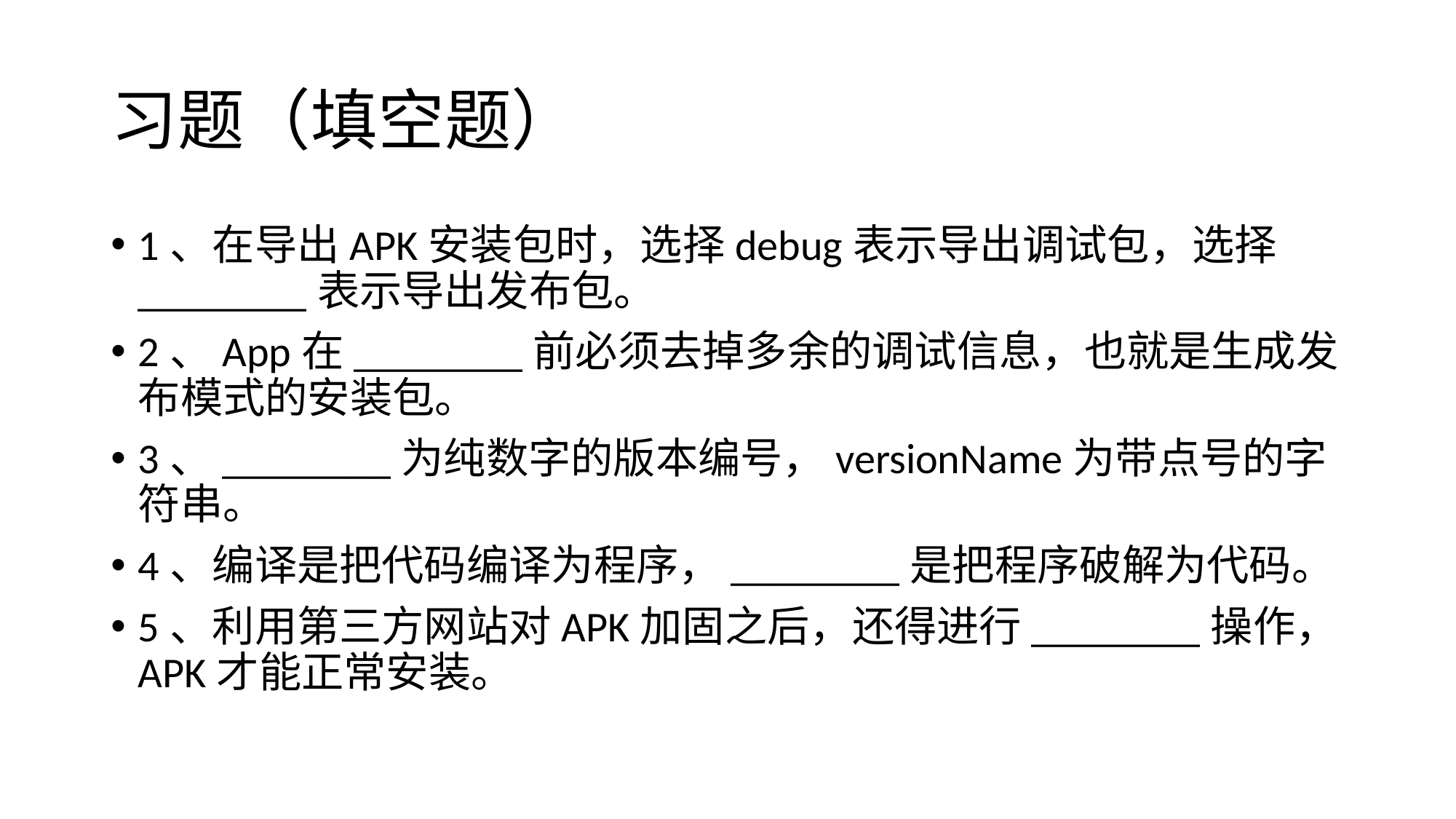

# 习题（填空题）
1、在导出APK安装包时，选择debug表示导出调试包，选择________表示导出发布包。
2、App在________前必须去掉多余的调试信息，也就是生成发布模式的安装包。
3、________为纯数字的版本编号，versionName为带点号的字符串。
4、编译是把代码编译为程序，________是把程序破解为代码。
5、利用第三方网站对APK加固之后，还得进行________操作，APK才能正常安装。